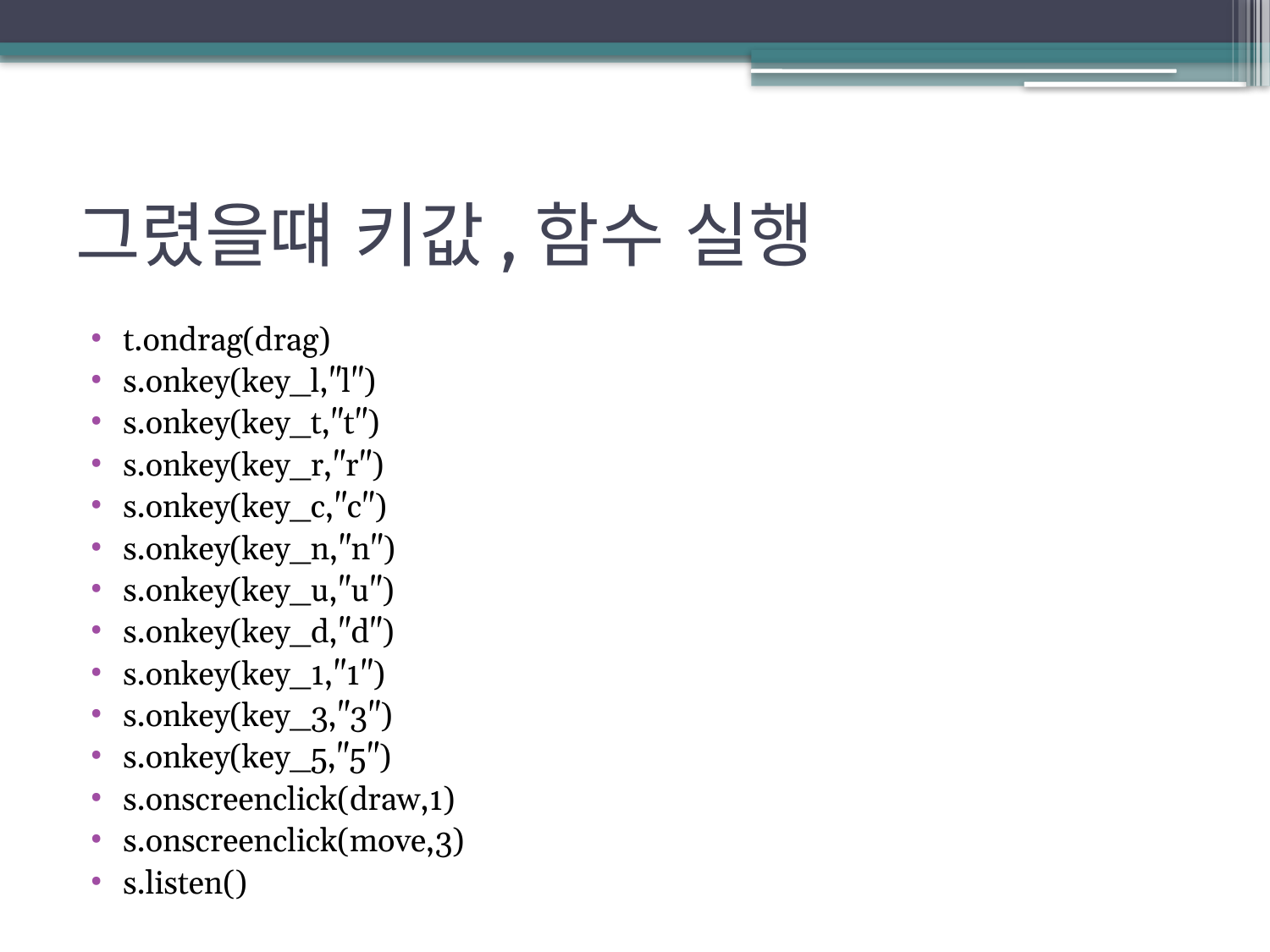

# 그렸을떄 키값,함수 실행
t.ondrag(drag)
s.onkey(key_l,"l")
s.onkey(key_t,"t")
s.onkey(key_r,"r")
s.onkey(key_c,"c")
s.onkey(key_n,"n")
s.onkey(key_u,"u")
s.onkey(key_d,"d")
s.onkey(key_1,"1")
s.onkey(key_3,"3")
s.onkey(key_5,"5")
s.onscreenclick(draw,1)
s.onscreenclick(move,3)
s.listen()